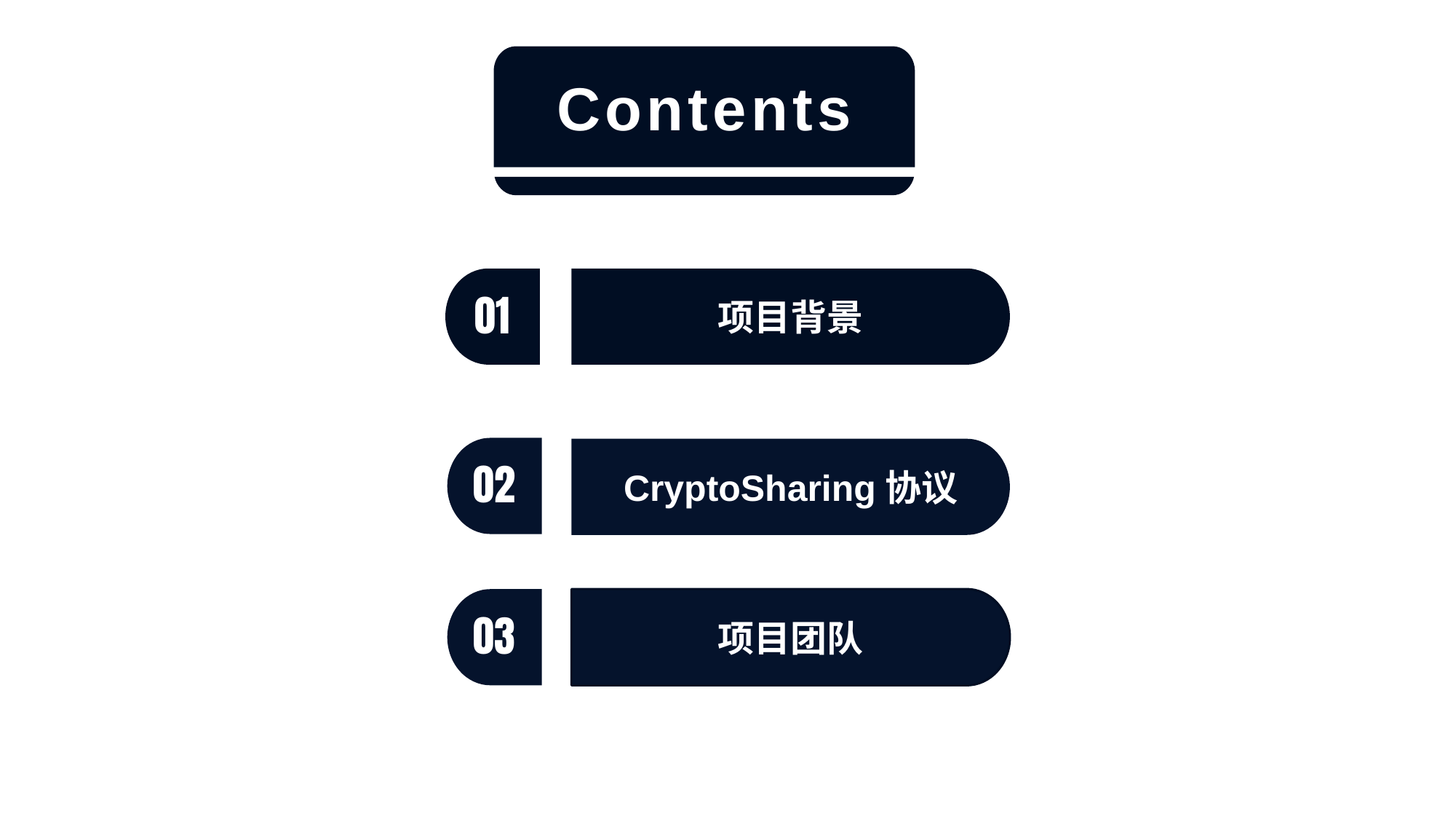

Contents

01
项目背景
02
CryptoSharing协议
项目团队
03